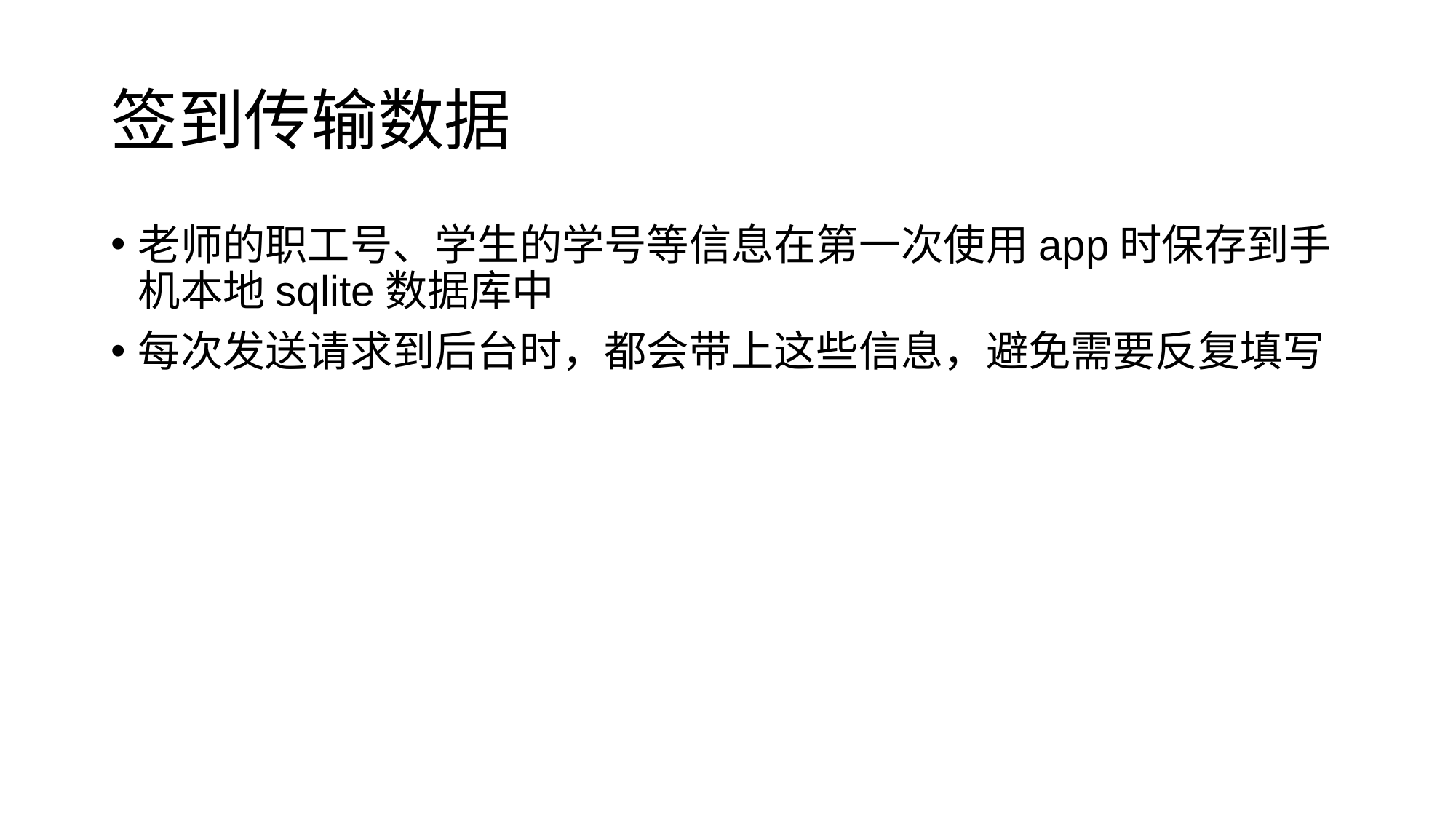

# 签到传输数据
老师的职工号、学生的学号等信息在第一次使用app时保存到手机本地sqlite数据库中
每次发送请求到后台时，都会带上这些信息，避免需要反复填写